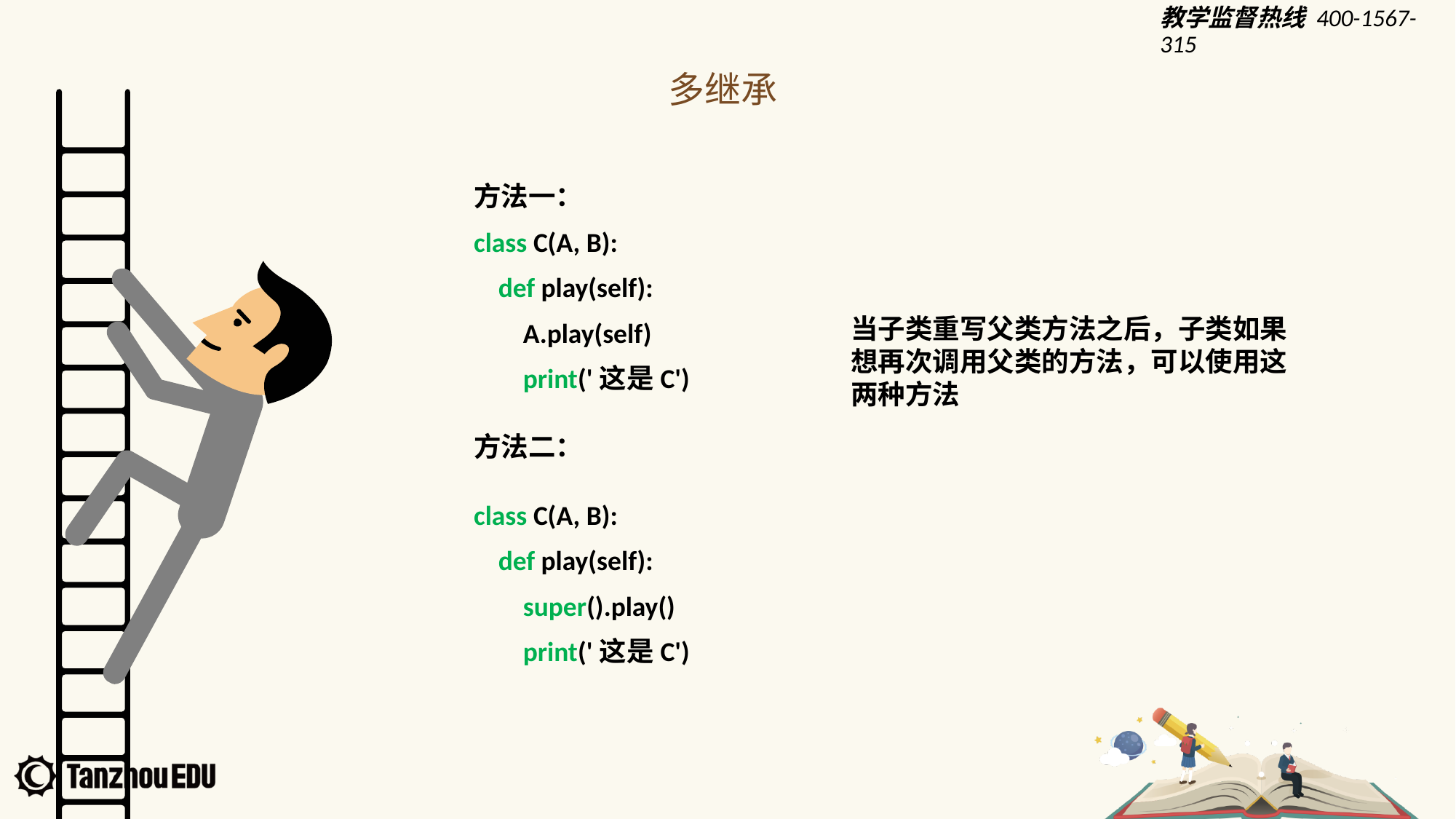

多继承

方法一：

class C(A, B):

    def play(self):

        A.play(self)
        print('这是C')
方法二：

class C(A, B):

    def play(self):

        super().play()
        print('这是C')
当子类重写父类方法之后，子类如果想再次调用父类的方法，可以使用这两种方法